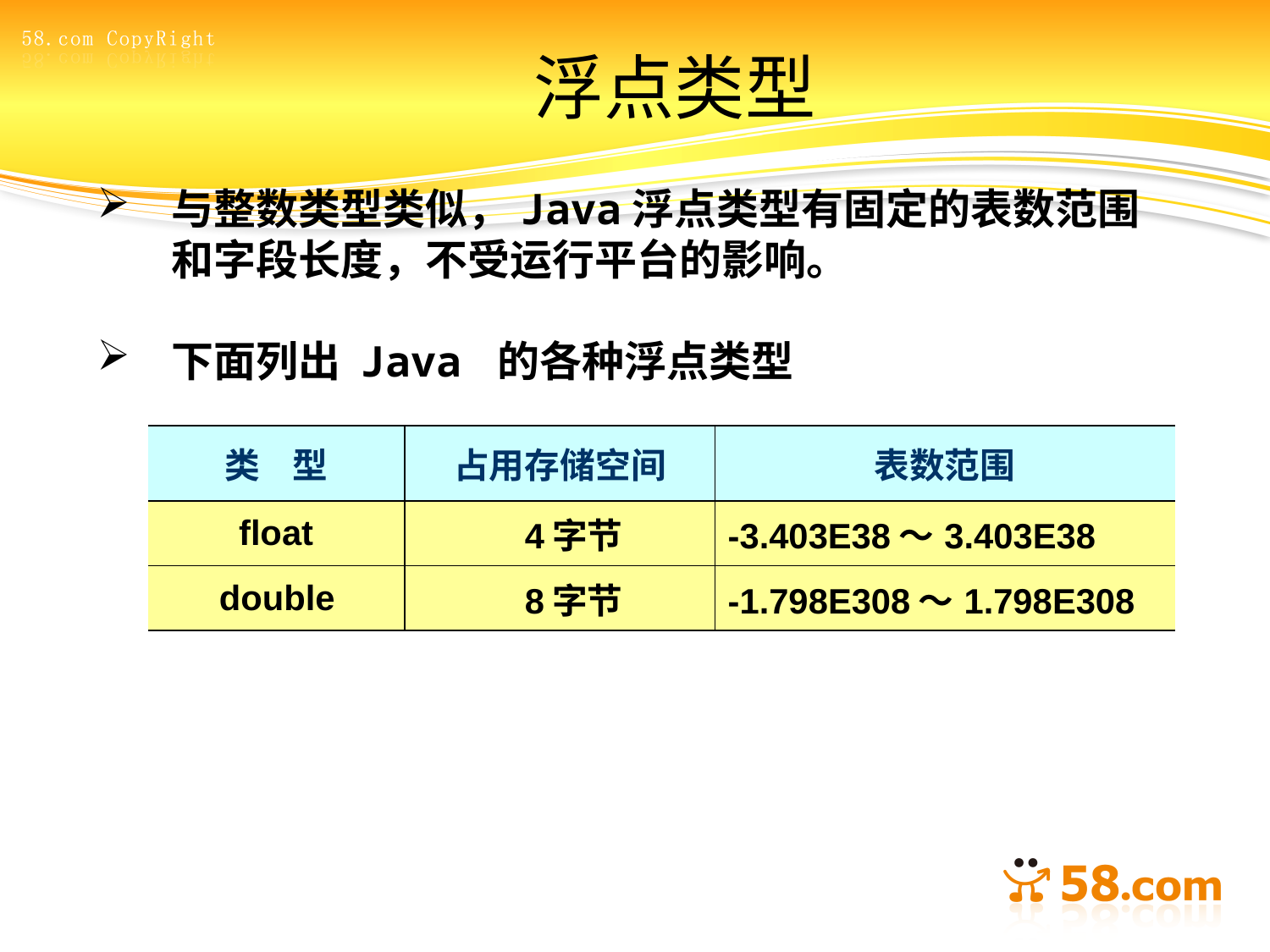

# 浮点类型
与整数类型类似，Java浮点类型有固定的表数范围和字段长度，不受运行平台的影响。

下面列出 Java 的各种浮点类型
| 类 型 | 占用存储空间 | 表数范围 |
| --- | --- | --- |
| float | 4字节 | -3.403E38～3.403E38 |
| double | 8字节 | -1.798E308～1.798E308 |